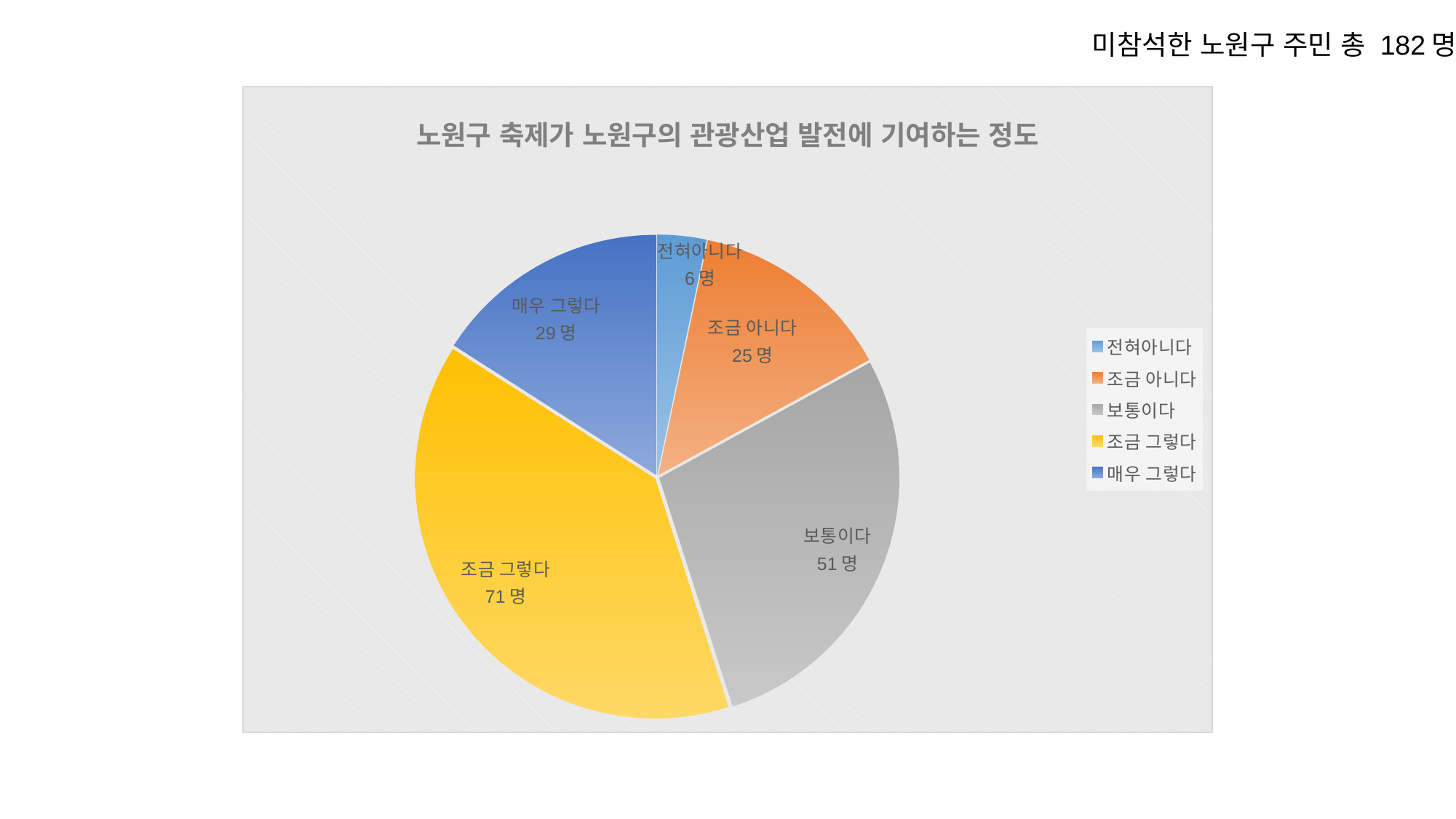

미참석한 노원구 주민 총 182명

### Chart: 노원구 축제가 노원구의 관광산업 발전에 기여하는 정도

| Category | 노원구 지역축제가 공릉 1동의 관광산업 발전에 기여하는 정도 |
|---|---|
| 전혀아니다 | 6.0 |
| 조금 아니다 | 25.0 |
| 보통이다 | 51.0 |
| 조금 그렇다 | 71.0 |
| 매우 그렇다 | 29.0 |